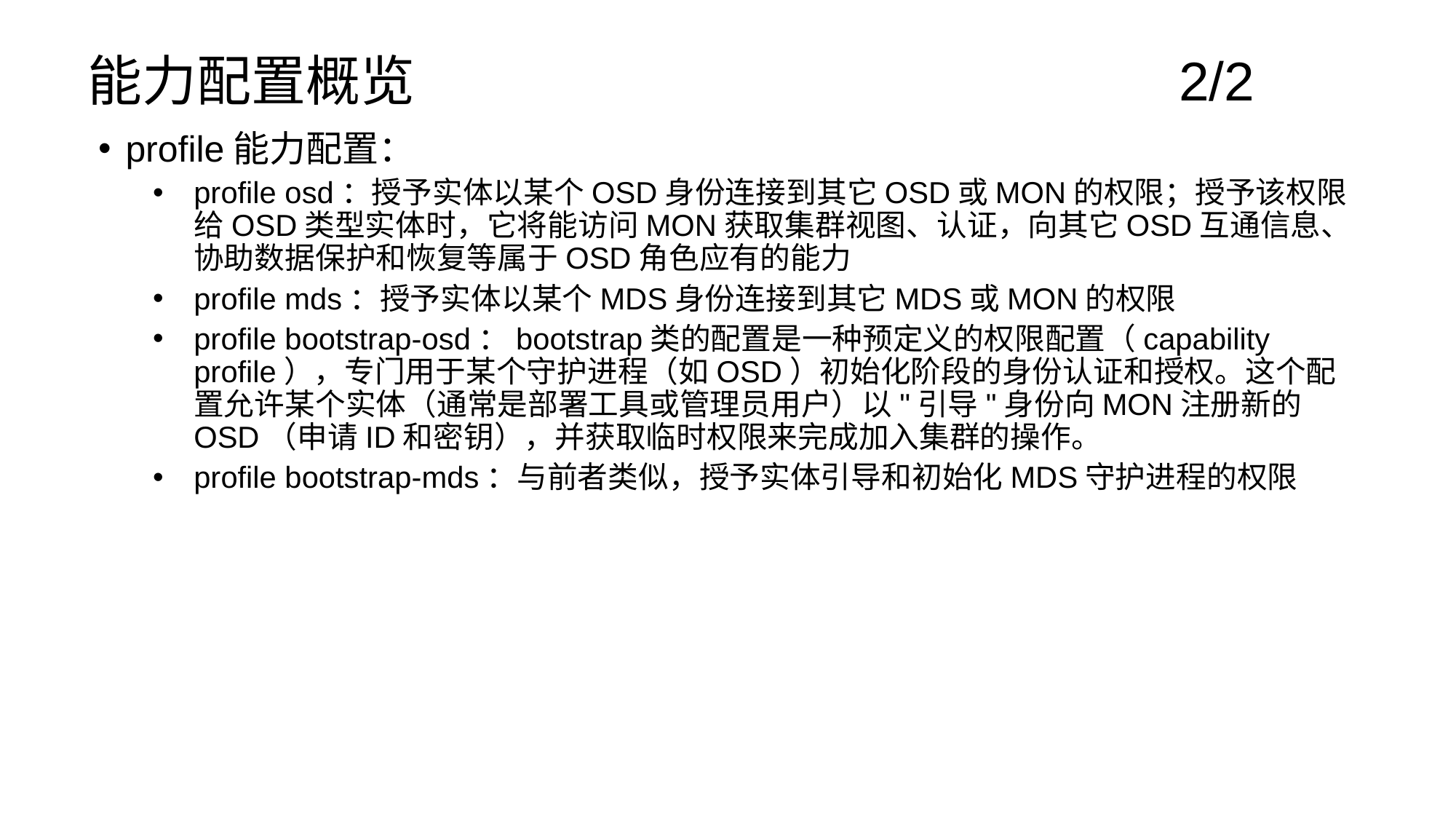

# 能力配置概览							2/2
profile能力配置：
profile osd：授予实体以某个OSD身份连接到其它OSD或MON的权限；授予该权限给OSD类型实体时，它将能访问MON获取集群视图、认证，向其它OSD互通信息、协助数据保护和恢复等属于OSD角色应有的能力
profile mds：授予实体以某个MDS身份连接到其它MDS或MON的权限
profile bootstrap-osd：bootstrap类的配置是一种预定义的权限配置（capability profile），专门用于某个守护进程（如OSD）初始化阶段的身份认证和授权。这个配置允许某个实体（通常是部署工具或管理员用户）以"引导"身份向MON注册新的OSD（申请ID和密钥），并获取临时权限来完成加入集群的操作。
profile bootstrap-mds：与前者类似，授予实体引导和初始化MDS守护进程的权限